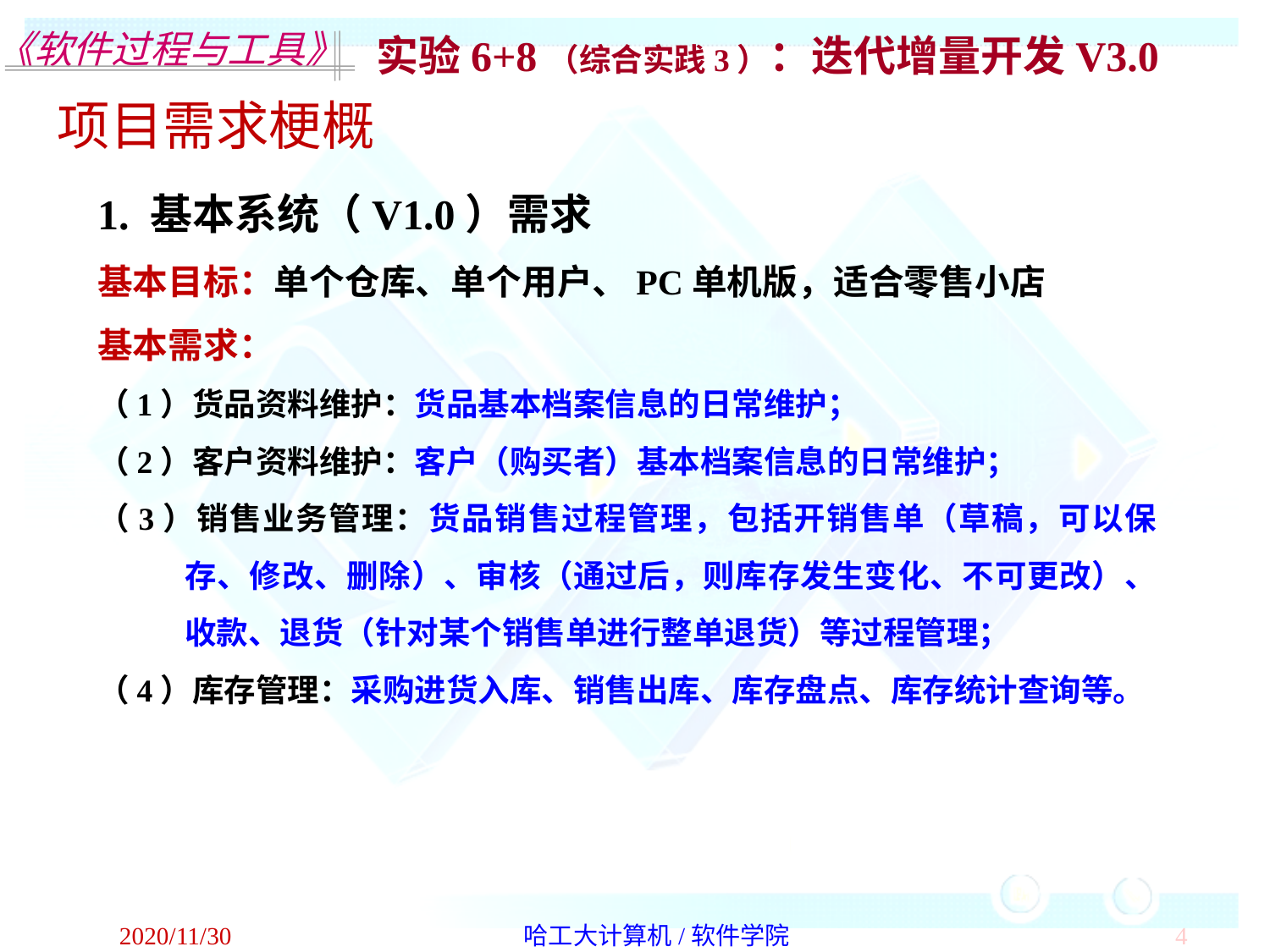

实验6+8（综合实践3）：迭代增量开发V3.0
项目需求梗概

1. 基本系统（V1.0）需求
基本目标：单个仓库、单个用户、PC单机版，适合零售小店
基本需求：
（1）货品资料维护：货品基本档案信息的日常维护；
（2）客户资料维护：客户（购买者）基本档案信息的日常维护；
（3）销售业务管理：货品销售过程管理，包括开销售单（草稿，可以保存、修改、删除）、审核（通过后，则库存发生变化、不可更改）、收款、退货（针对某个销售单进行整单退货）等过程管理；
（4）库存管理：采购进货入库、销售出库、库存盘点、库存统计查询等。